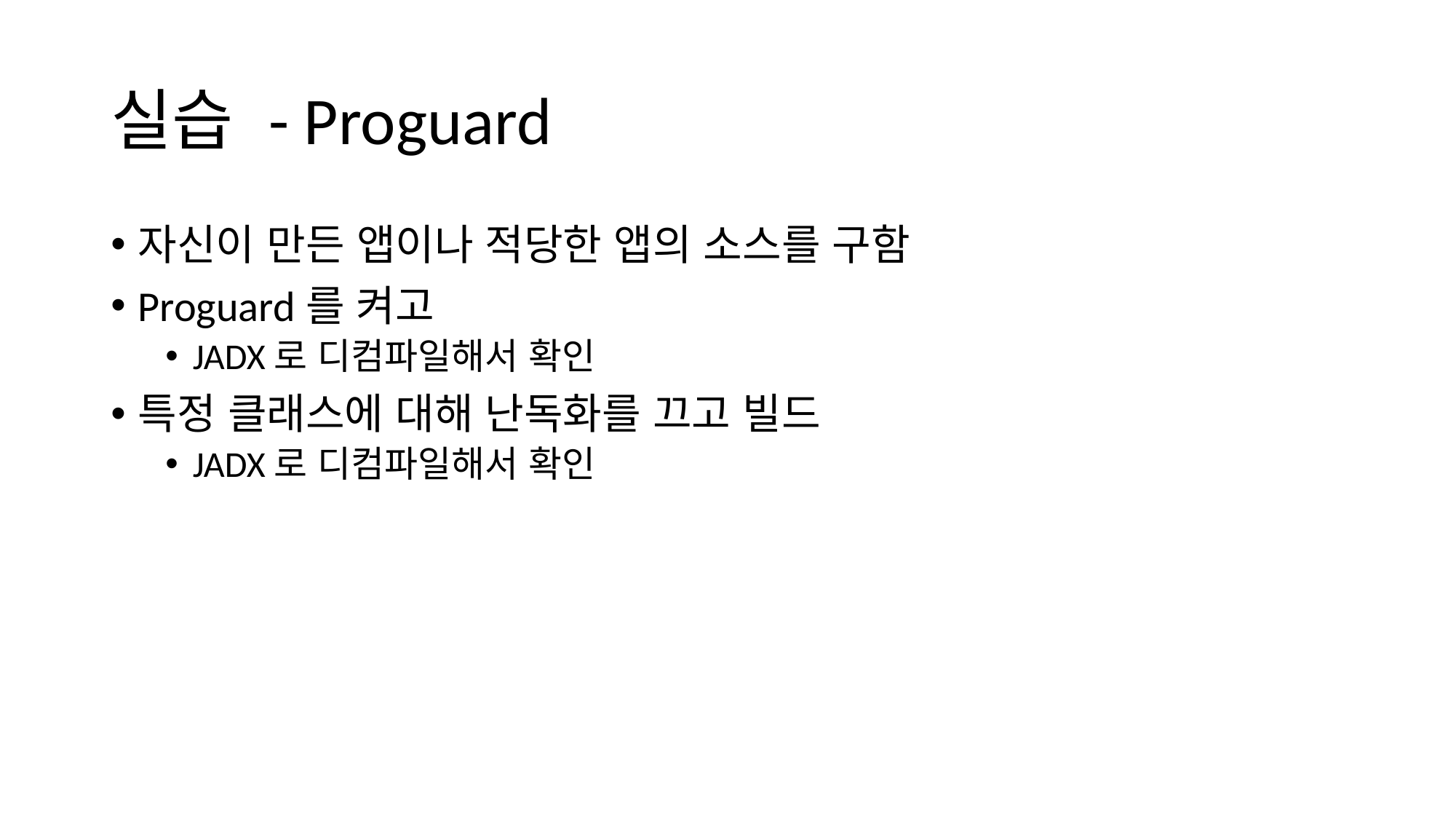

# 실습 - Proguard
자신이 만든 앱이나 적당한 앱의 소스를 구함
Proguard를 켜고
JADX로 디컴파일해서 확인
특정 클래스에 대해 난독화를 끄고 빌드
JADX로 디컴파일해서 확인